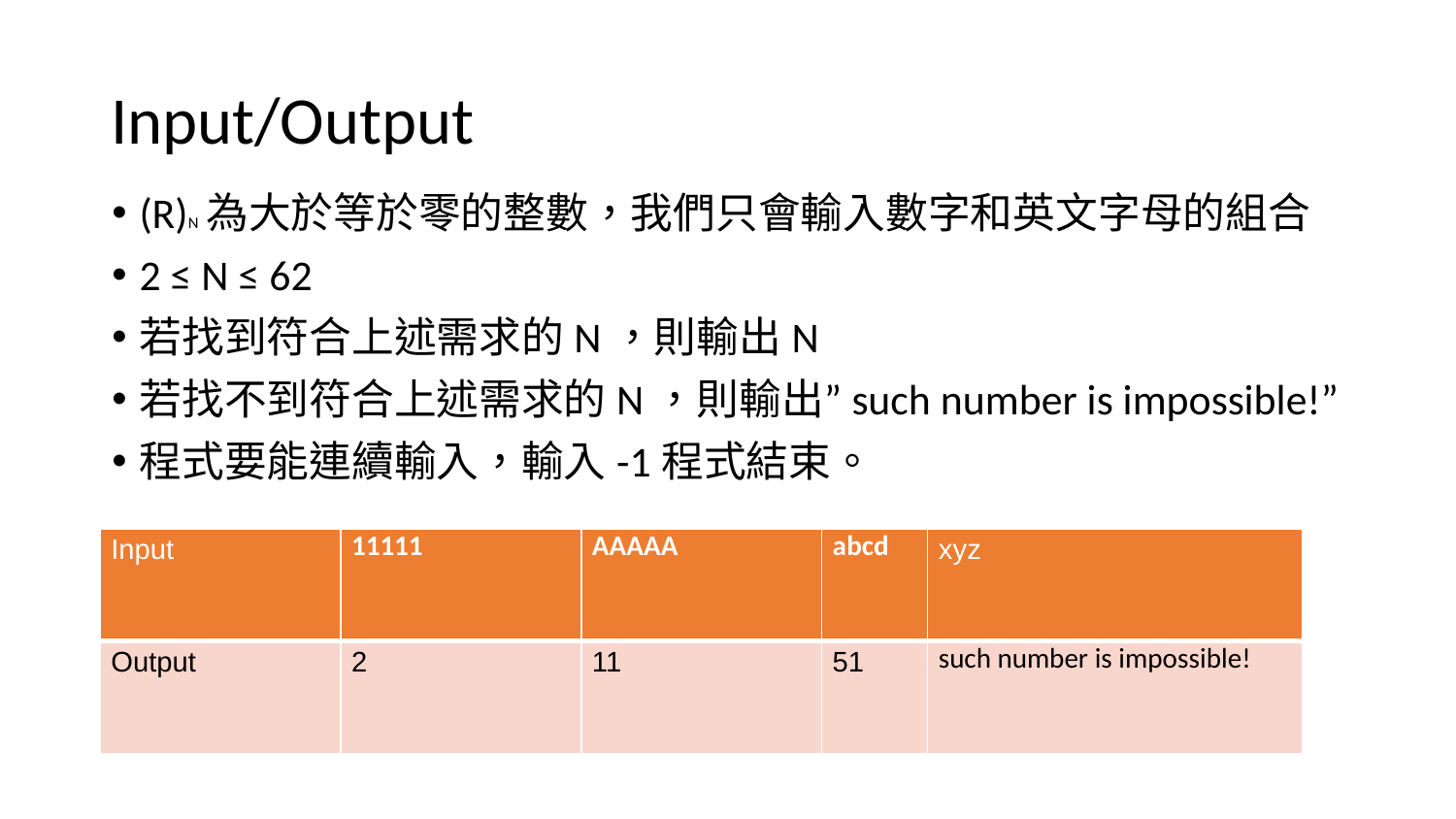

# Input/Output
(R)N 為大於等於零的整數，我們只會輸入數字和英文字母的組合
2 ≤ N ≤ 62
若找到符合上述需求的N，則輸出N
若找不到符合上述需求的N，則輸出”such number is impossible!”
程式要能連續輸入，輸入-1程式結束。
| Input | 11111 | AAAAA | abcd | xyz |
| --- | --- | --- | --- | --- |
| Output | 2 | 11 | 51 | such number is impossible! |